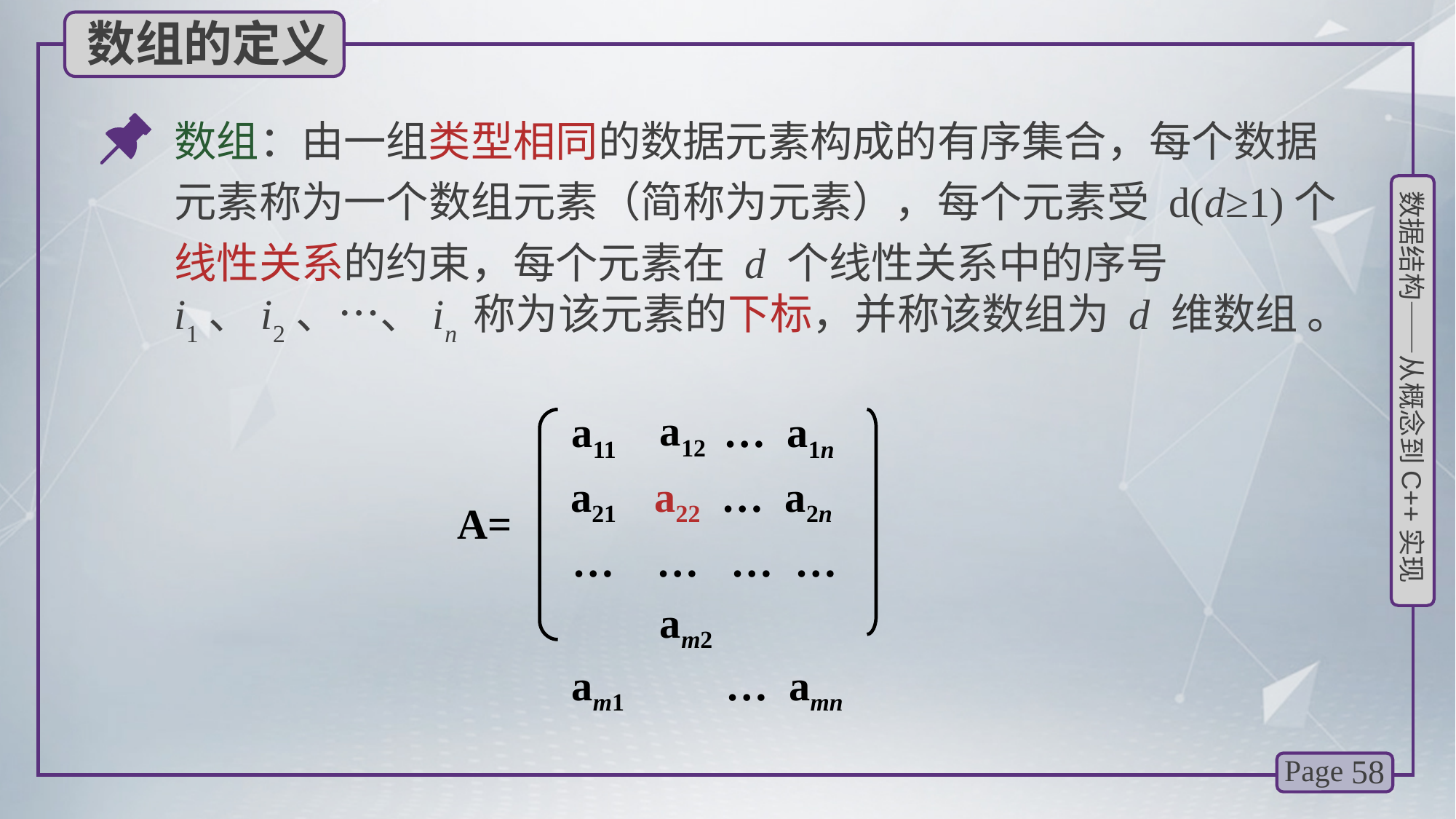

数组的定义

数组：由一组类型相同的数据元素构成的有序集合，每个数据元素称为一个数组元素（简称为元素），每个元素受 d(d≥1)个线性关系的约束，每个元素在 d 个线性关系中的序号i1、i2、…、in 称为该元素的下标，并称该数组为 d 维数组 。

a12

am2
      a11           …  a1n

      …    …   …  …
      am1          …  amn

a21    a22  …  a2n
A=